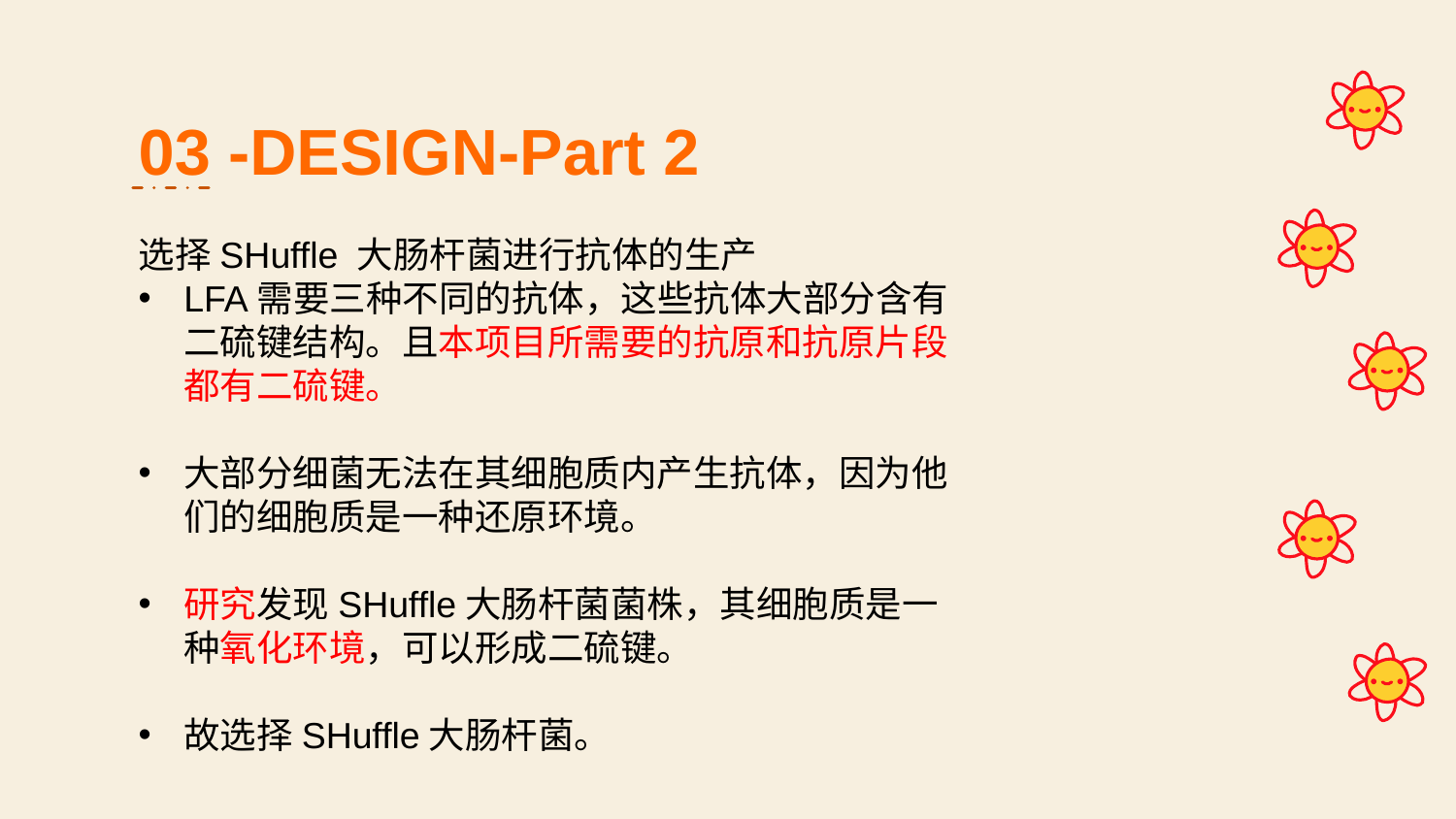

# 03 -DESIGN-Part 2
选择SHuffle 大肠杆菌进行抗体的生产
LFA需要三种不同的抗体，这些抗体大部分含有二硫键结构。且本项目所需要的抗原和抗原片段都有二硫键。

大部分细菌无法在其细胞质内产生抗体，因为他们的细胞质是一种还原环境。

研究发现SHuffle大肠杆菌菌株，其细胞质是一种氧化环境，可以形成二硫键。

故选择SHuffle大肠杆菌。